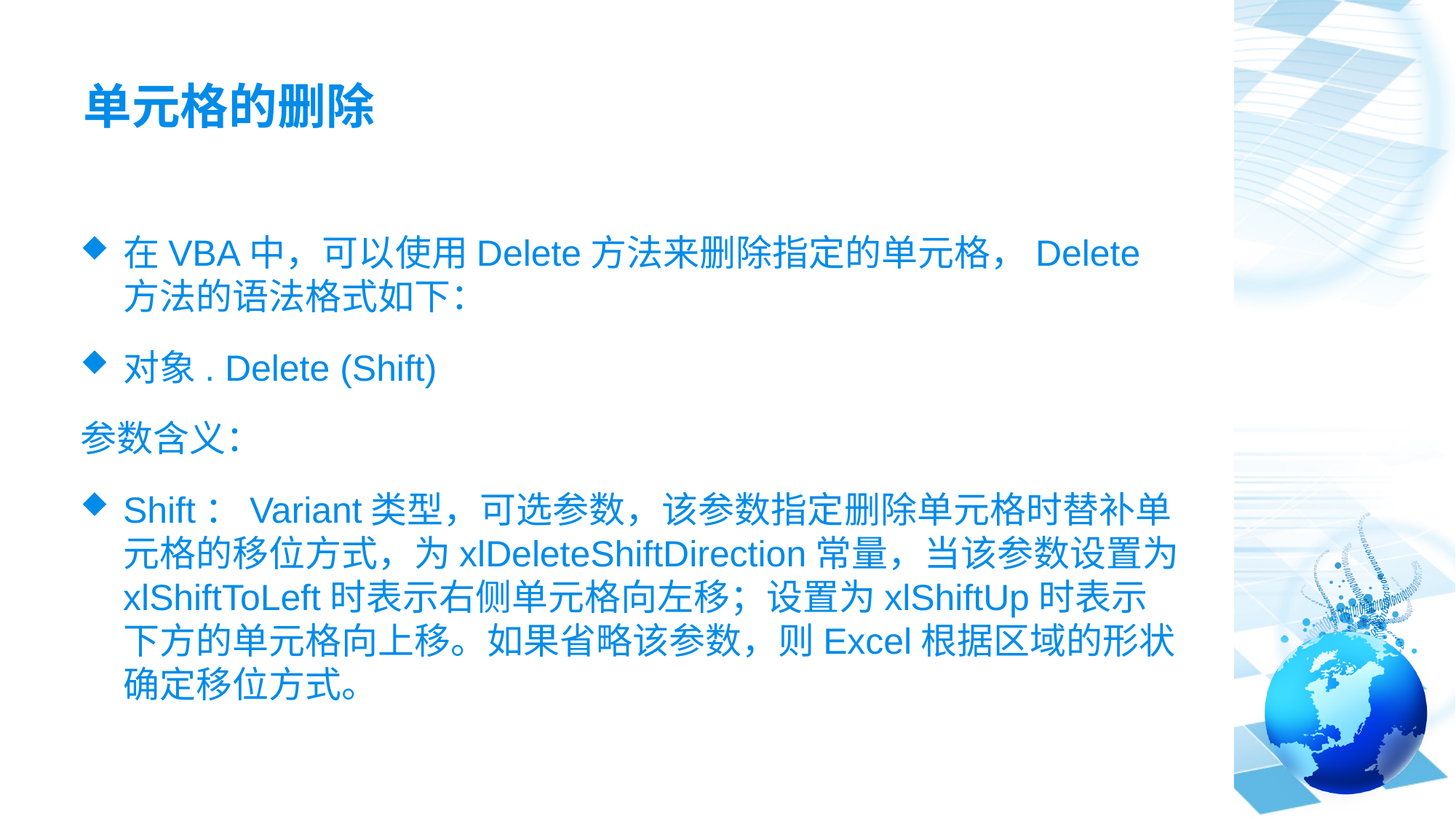

# 单元格的删除

在VBA中，可以使用Delete方法来删除指定的单元格，Delete方法的语法格式如下：
对象. Delete (Shift)
参数含义：
Shift：Variant类型，可选参数，该参数指定删除单元格时替补单元格的移位方式，为xlDeleteShiftDirection常量，当该参数设置为xlShiftToLeft时表示右侧单元格向左移；设置为xlShiftUp时表示下方的单元格向上移。如果省略该参数，则Excel根据区域的形状确定移位方式。